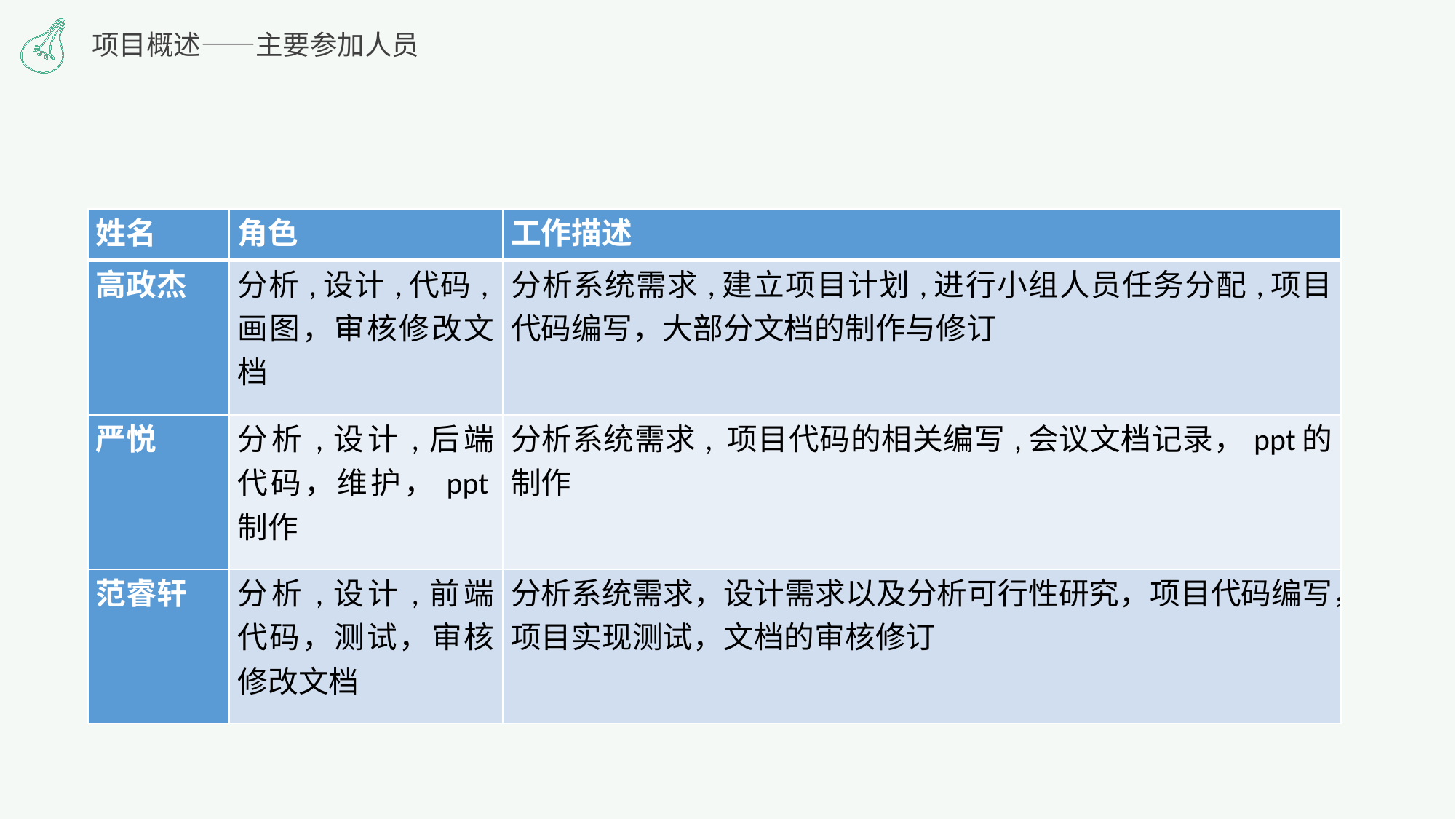

项目概述——主要参加人员
| 姓名 | 角色 | 工作描述 |
| --- | --- | --- |
| 高政杰 | 分析,设计,代码,画图，审核修改文档 | 分析系统需求,建立项目计划,进行小组人员任务分配,项目代码编写，大部分文档的制作与修订 |
| 严悦 | 分析,设计,后端代码，维护，ppt制作 | 分析系统需求, 项目代码的相关编写,会议文档记录，ppt的制作 |
| 范睿轩 | 分析,设计,前端代码，测试，审核修改文档 | 分析系统需求，设计需求以及分析可行性研究，项目代码编写，项目实现测试，文档的审核修订 |